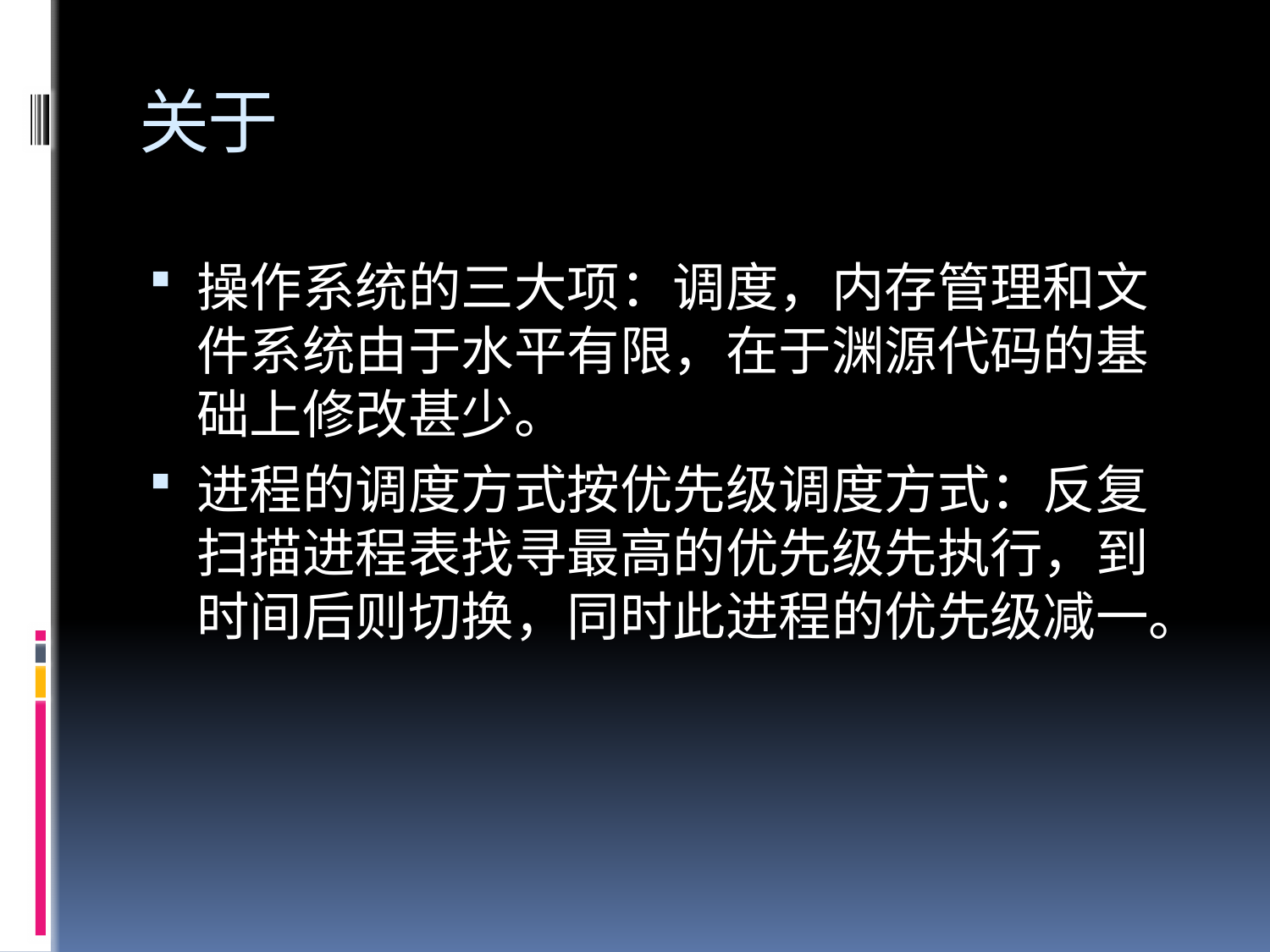

# 关于
操作系统的三大项：调度，内存管理和文件系统由于水平有限，在于渊源代码的基础上修改甚少。
进程的调度方式按优先级调度方式：反复扫描进程表找寻最高的优先级先执行，到时间后则切换，同时此进程的优先级减一。